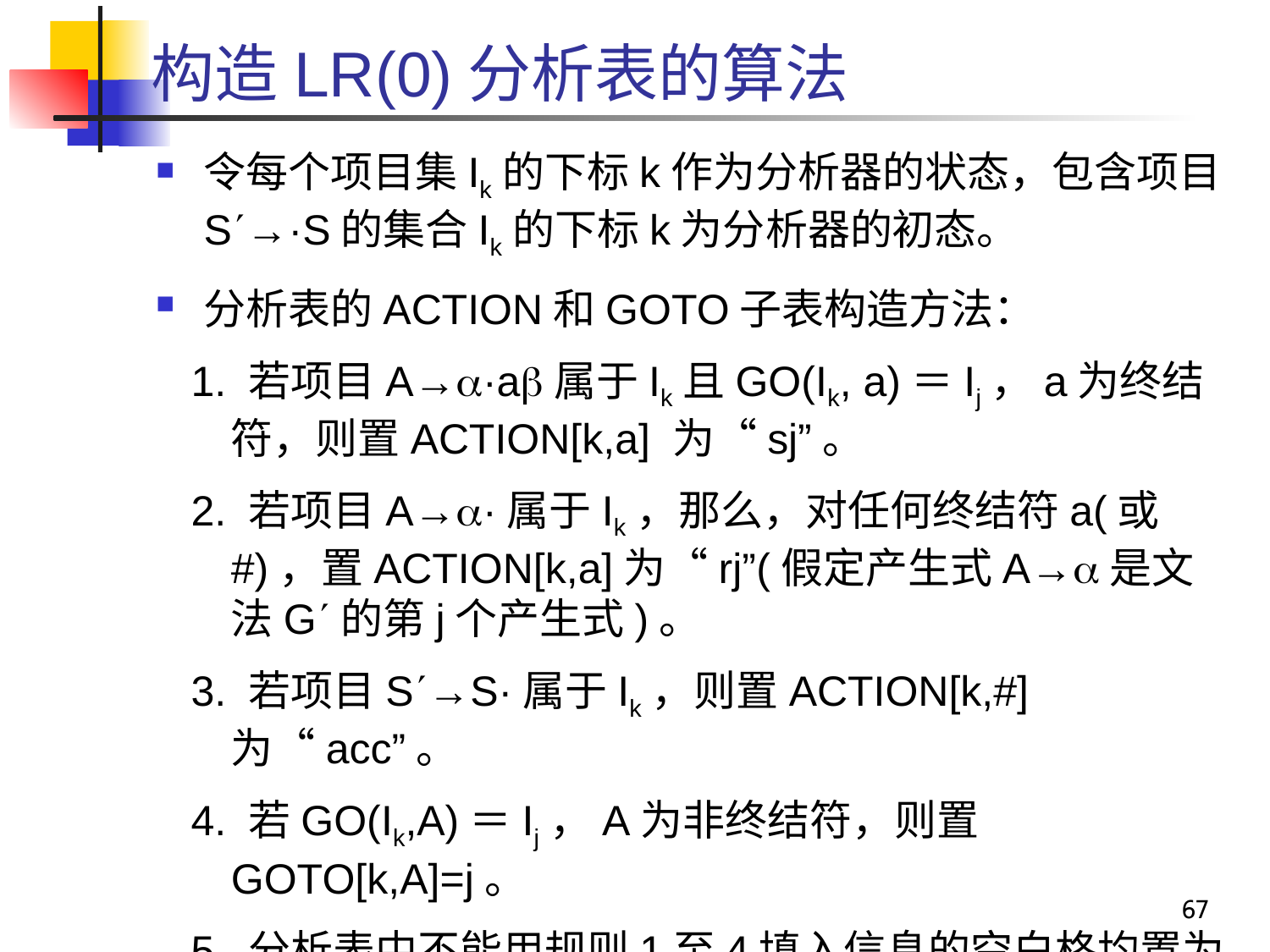

# 构造LR(0)分析表的算法
令每个项目集Ik的下标k作为分析器的状态，包含项目S′→·S的集合Ik的下标k为分析器的初态。
分析表的ACTION和GOTO子表构造方法：
1. 若项目A→α·aβ属于Ik且GO(Ik, a)＝Ij，a为终结符，则置ACTION[k,a] 为“sj”。
2. 若项目A→α·属于Ik，那么，对任何终结符a(或#)，置ACTION[k,a]为“rj”(假定产生式A→α是文法G′的第j个产生式)。
3. 若项目S′→S·属于Ik，则置ACTION[k,#]为“acc”。
4. 若GO(Ik,A)＝Ij，A为非终结符，则置GOTO[k,A]=j。
5. 分析表中不能用规则1至4填入信息的空白格均置为“报错标志”。

67